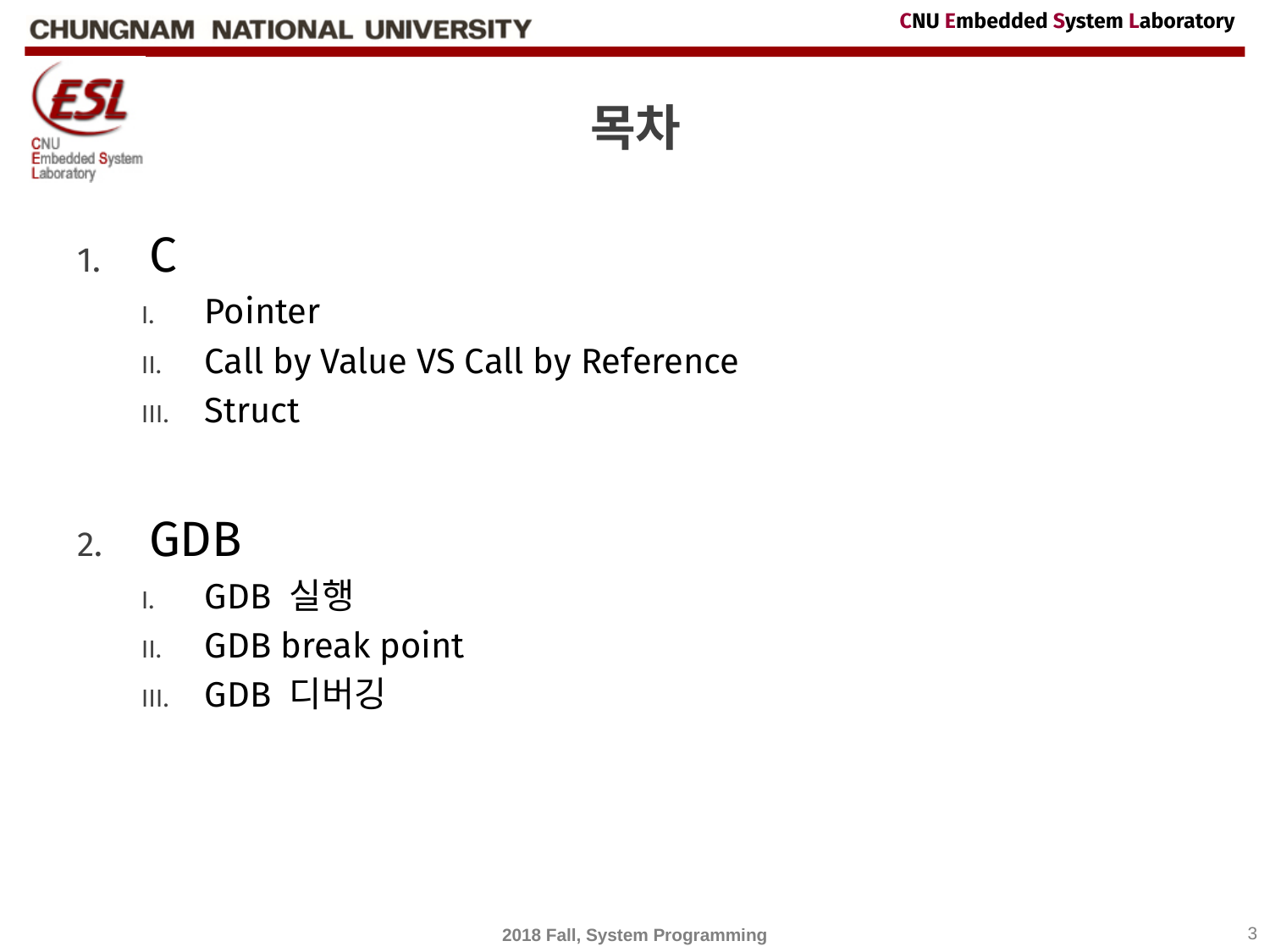

# 목차
C
Pointer
Call by Value VS Call by Reference
Struct

GDB
GDB 실행
GDB break point
GDB 디버깅

2018 Fall, System Programming
3